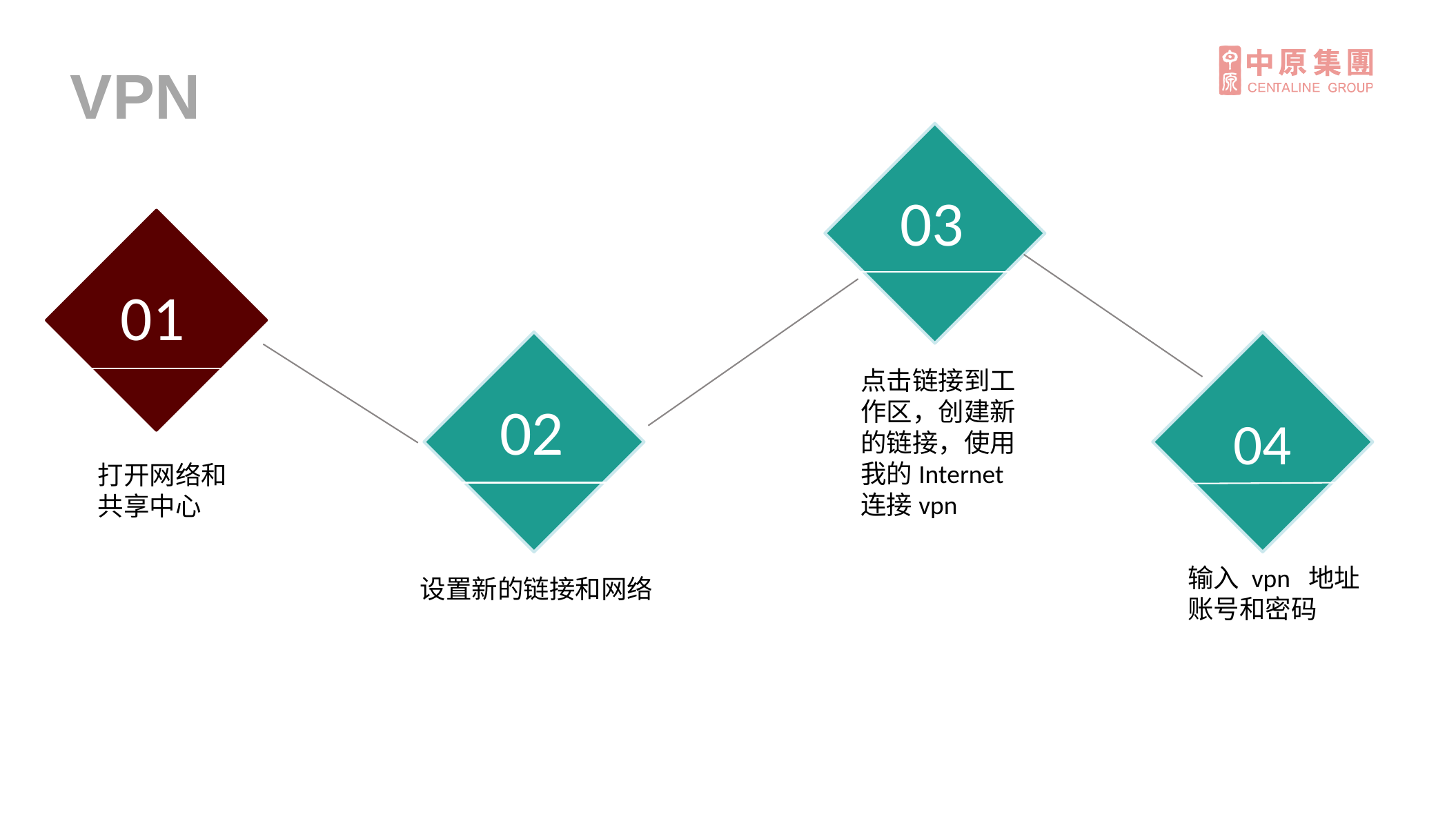

VPN

03

  01

点击链接到工作区，创建新的链接，使用我的Internet连接vpn

 02
04
打开网络和共享中心
输入 vpn  地址账号和密码
设置新的链接和网络